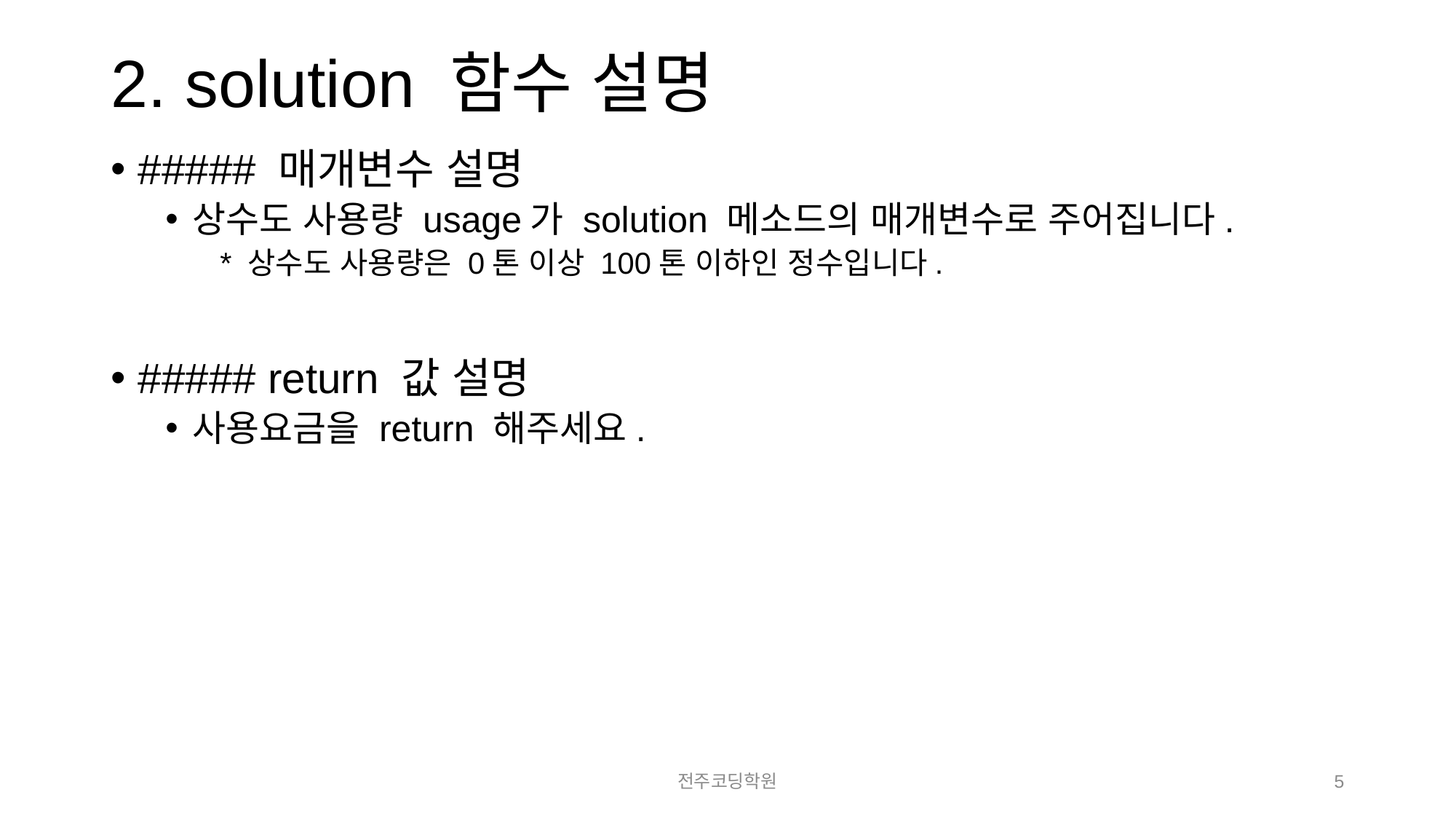

# 2. solution 함수 설명
##### 매개변수 설명
상수도 사용량 usage가 solution 메소드의 매개변수로 주어집니다.
* 상수도 사용량은 0톤 이상 100톤 이하인 정수입니다.

##### return 값 설명
사용요금을 return 해주세요.
전주코딩학원
5